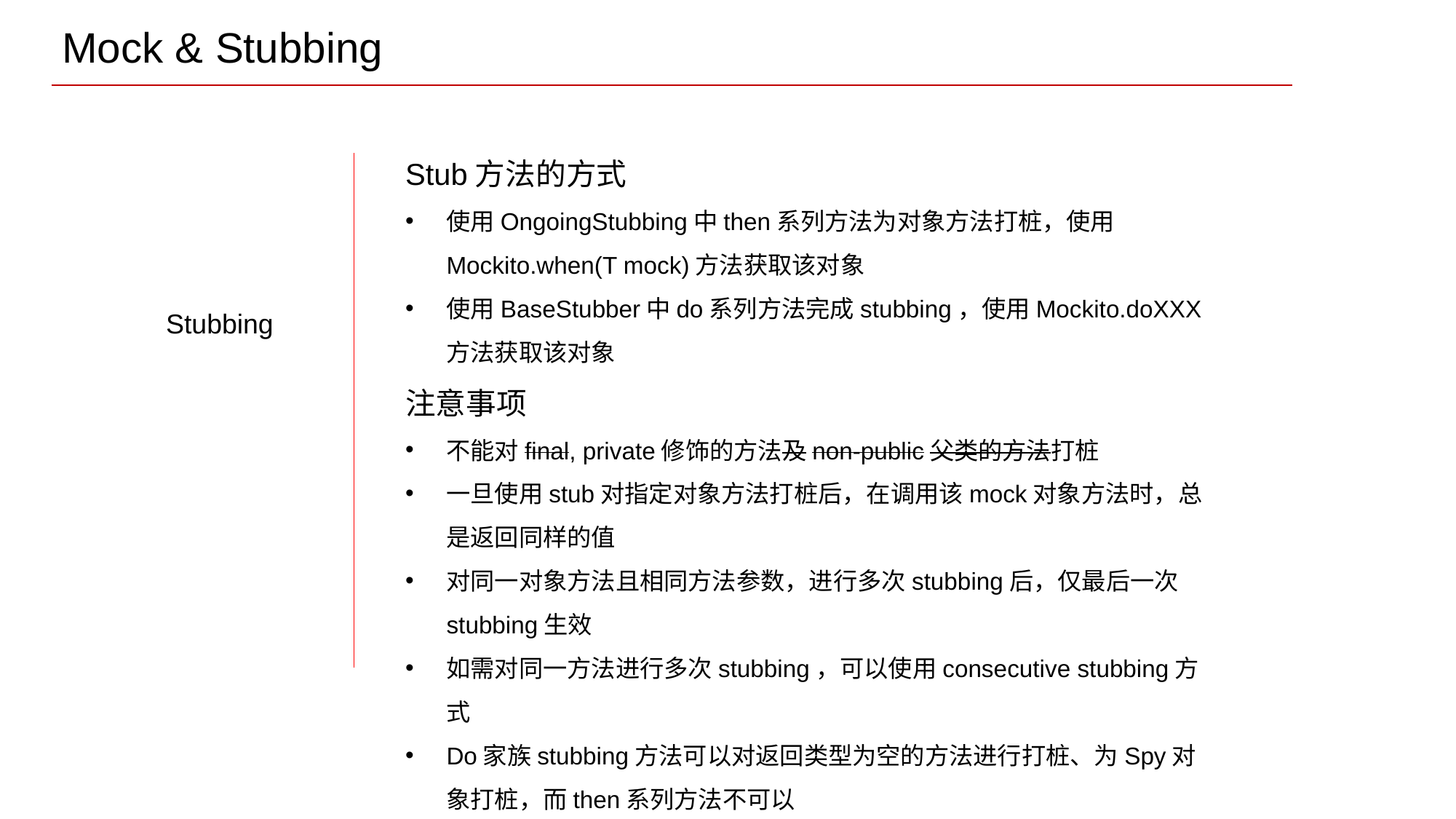

Mock & Stubbing
Stub方法的方式
使用OngoingStubbing中then系列方法为对象方法打桩，使用Mockito.when(T mock)方法获取该对象
使用BaseStubber中do系列方法完成stubbing，使用Mockito.doXXX方法获取该对象
注意事项
不能对final, private修饰的方法及non-public父类的方法打桩
一旦使用stub对指定对象方法打桩后，在调用该mock对象方法时，总是返回同样的值
对同一对象方法且相同方法参数，进行多次stubbing后，仅最后一次stubbing生效
如需对同一方法进行多次stubbing，可以使用consecutive stubbing方式
Do家族stubbing方法可以对返回类型为空的方法进行打桩、为Spy对象打桩，而then系列方法不可以

Stubbing